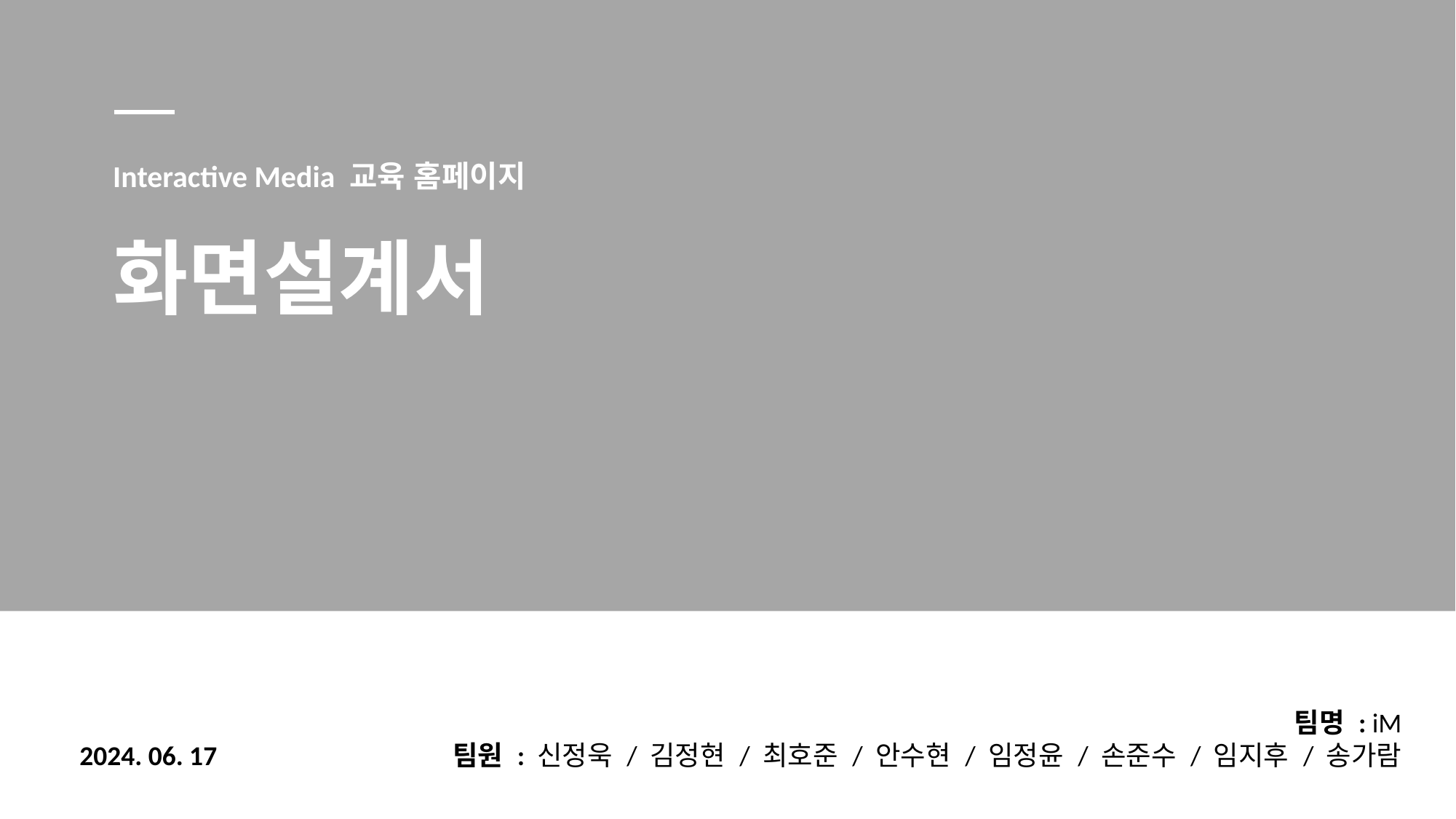

Interactive Media 교육 홈페이지

화면설계서
팀명 : iM
팀원 : 신정욱 / 김정현 / 최호준 / 안수현 / 임정윤 / 손준수 / 임지후 / 송가람
2024. 06. 17